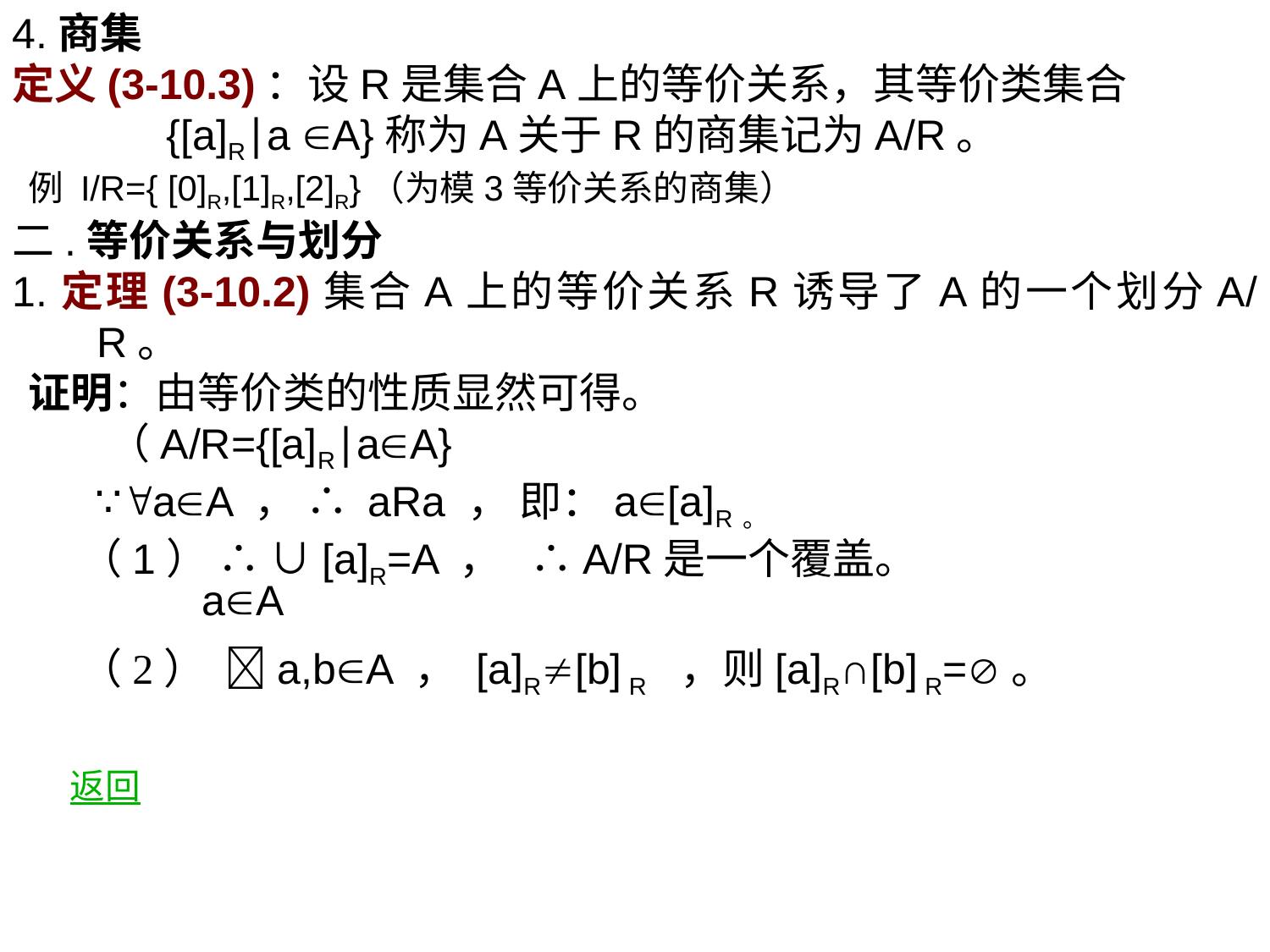

4.商集
定义(3-10.3)：设R是集合A上的等价关系，其等价类集合
             {[a]R∣a ∈A}称为A关于R的商集记为A/R。
 例 I/R={ [0]R,[1]R,[2]R}（为模3等价关系的商集）
二.等价关系与划分
1.定理(3-10.2)集合A上的等价关系R诱导了A的一个划分A/R。
 证明：由等价类的性质显然可得。
         （A/R={[a]R∣a∈A}
       ∵∀a∈A ， ∴ aRa ， 即：a∈[a]R。
      （1） ∴ ∪[a]R=A ，   ∴A/R是一个覆盖。
                a∈A

      （2）  ∀a,b∈A ， [a]R≠[b] R  ，则[a]R∩[b] R=∅。

     返回